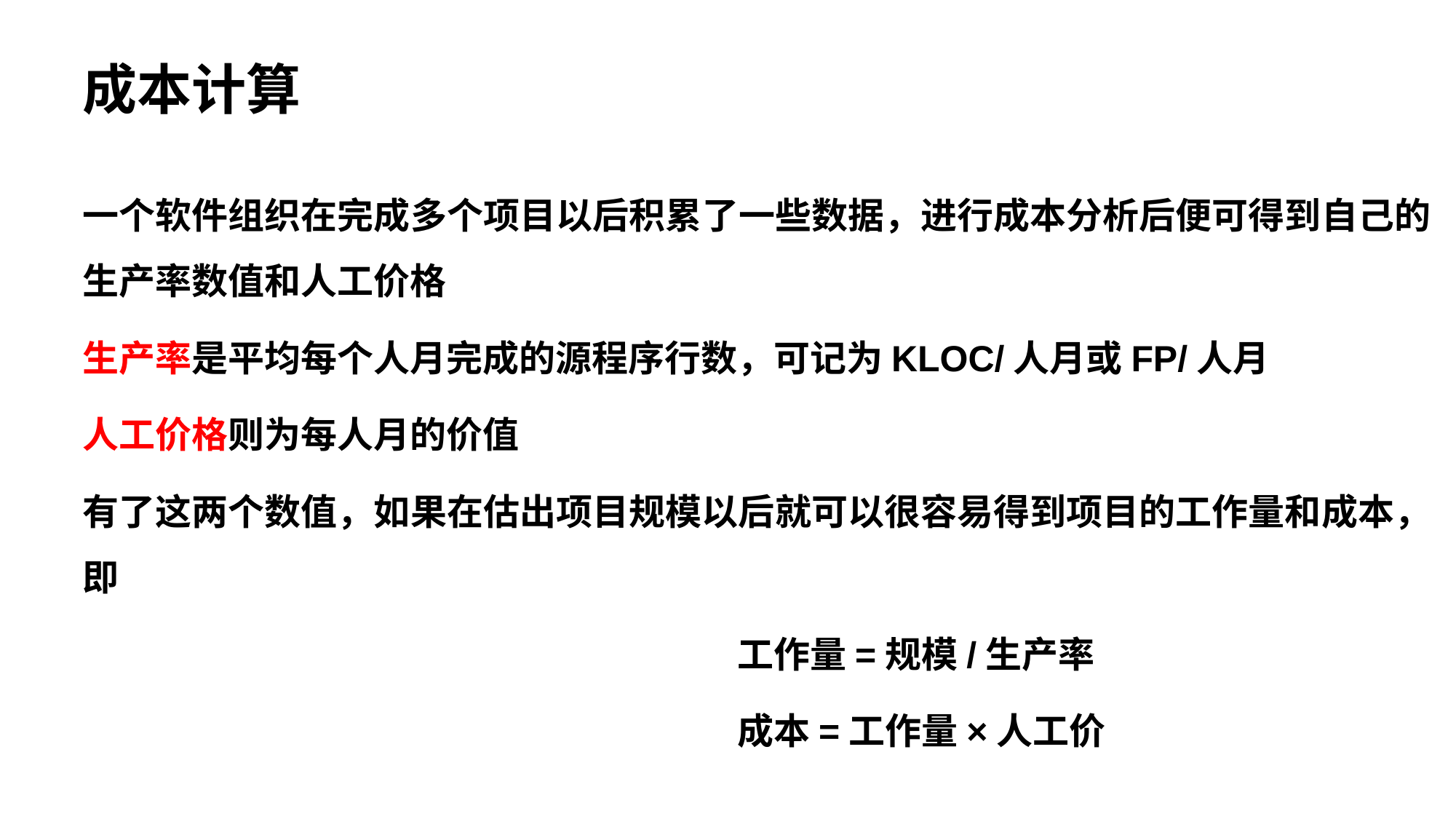

成本计算
一个软件组织在完成多个项目以后积累了一些数据，进行成本分析后便可得到自己的生产率数值和人工价格
生产率是平均每个人月完成的源程序行数，可记为KLOC/人月或FP/人月
人工价格则为每人月的价值
有了这两个数值，如果在估出项目规模以后就可以很容易得到项目的工作量和成本，即
						工作量=规模/生产率
						成本=工作量×人工价